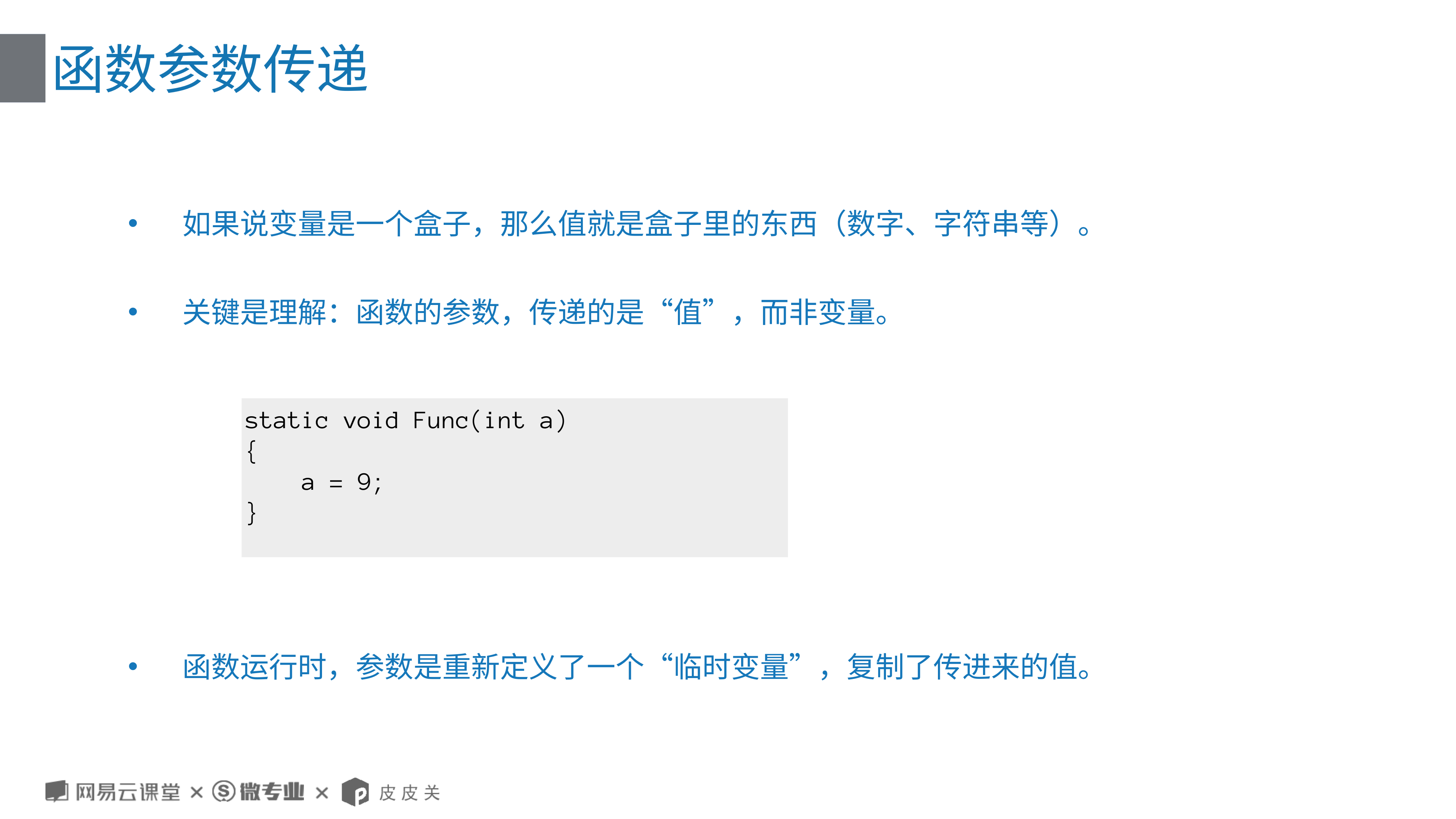

# 函数参数传递
如果说变量是一个盒子，那么值就是盒子里的东西（数字、字符串等）。
关键是理解：函数的参数，传递的是“值”，而非变量。

函数运行时，参数是重新定义了一个“临时变量”，复制了传进来的值。
static void Func(int a)
{
    a = 9;
}